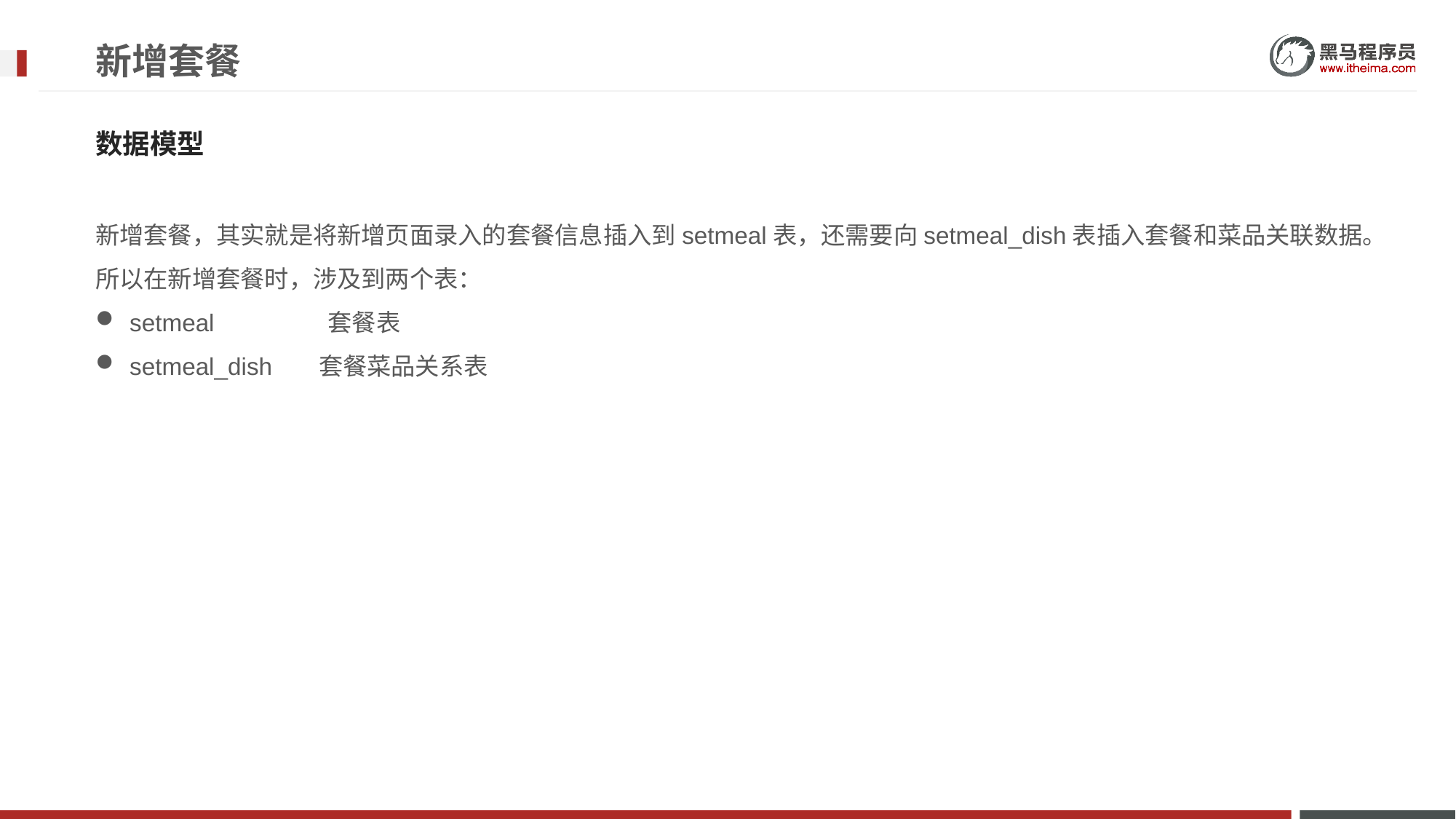

# 新增套餐
数据模型
新增套餐，其实就是将新增页面录入的套餐信息插入到setmeal表，还需要向setmeal_dish表插入套餐和菜品关联数据。
所以在新增套餐时，涉及到两个表：
setmeal                套餐表
setmeal_dish      套餐菜品关系表